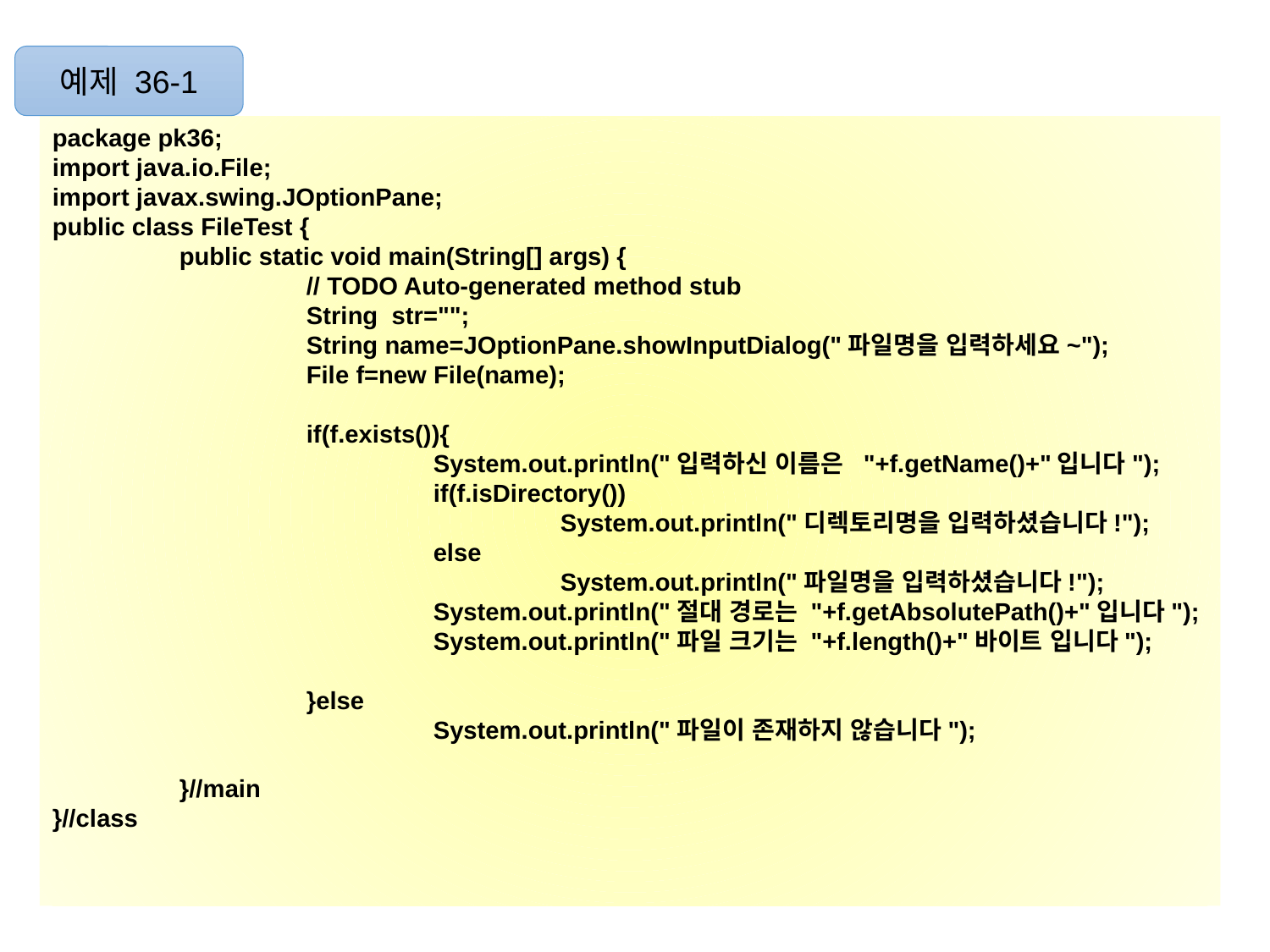

예제 36-1
package pk36;
import java.io.File;
import javax.swing.JOptionPane;
public class FileTest {
	public static void main(String[] args) {
		// TODO Auto-generated method stub
		String  str="";
		String name=JOptionPane.showInputDialog("파일명을 입력하세요~");
		File f=new File(name);

		if(f.exists()){
			System.out.println("입력하신 이름은  "+f.getName()+"입니다");
			if(f.isDirectory())
				System.out.println("디렉토리명을 입력하셨습니다!");
			else
				System.out.println("파일명을 입력하셨습니다!");
			System.out.println("절대 경로는 "+f.getAbsolutePath()+"입니다");
			System.out.println("파일 크기는 "+f.length()+"바이트 입니다");
		}else
			System.out.println("파일이 존재하지 않습니다");

	}//main
}//class